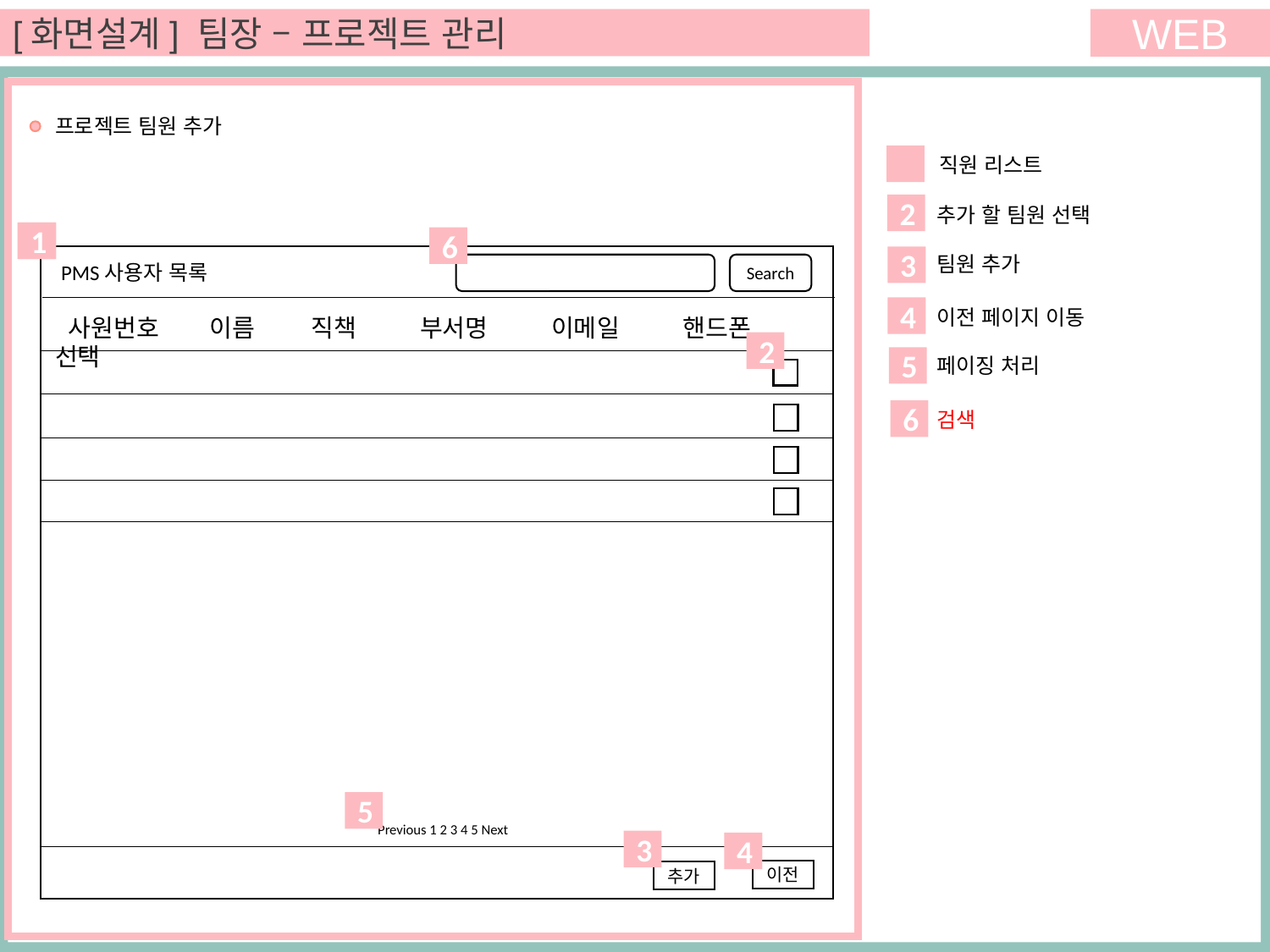

[화면설계] 팀장 – 프로젝트 관리
WEB

프로젝트 팀원 추가

1
직원 리스트
2
추가 할 팀원 선택
1
1
6
팀원 추가

3
PMS사용자 목록

Search
4
이전 페이지 이동
 사원번호	    이름        직책         부서명         이메일         핸드폰       선택
2
페이징 처리
5

검색
6

5
Previous 1 2 3 4 5 Next
3
4
이전
추가